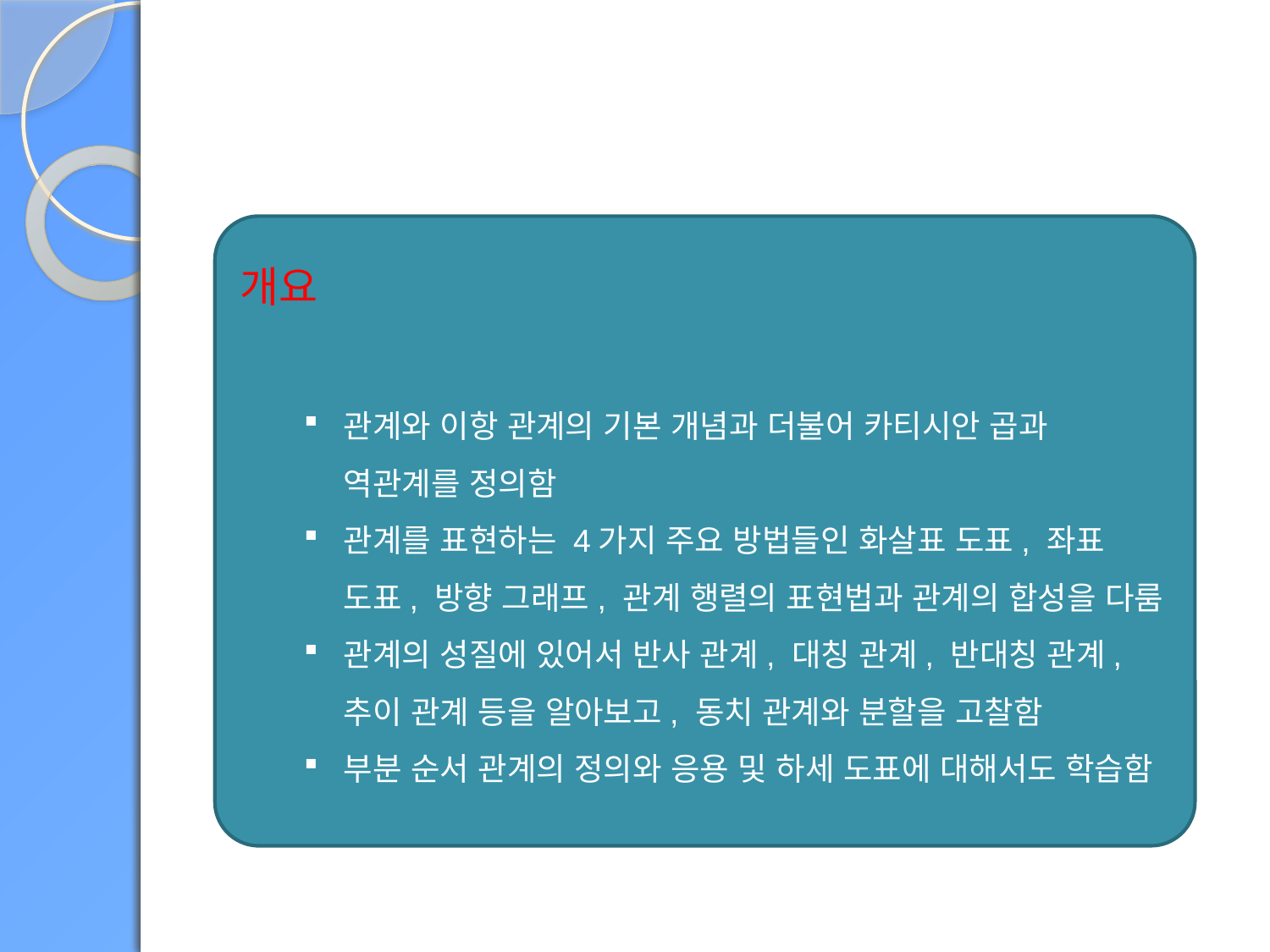

개요

관계와 이항 관계의 기본 개념과 더불어 카티시안 곱과 역관계를 정의함
관계를 표현하는 4가지 주요 방법들인 화살표 도표, 좌표 도표, 방향 그래프, 관계 행렬의 표현법과 관계의 합성을 다룸
관계의 성질에 있어서 반사 관계, 대칭 관계, 반대칭 관계, 추이 관계 등을 알아보고, 동치 관계와 분할을 고찰함
부분 순서 관계의 정의와 응용 및 하세 도표에 대해서도 학습함